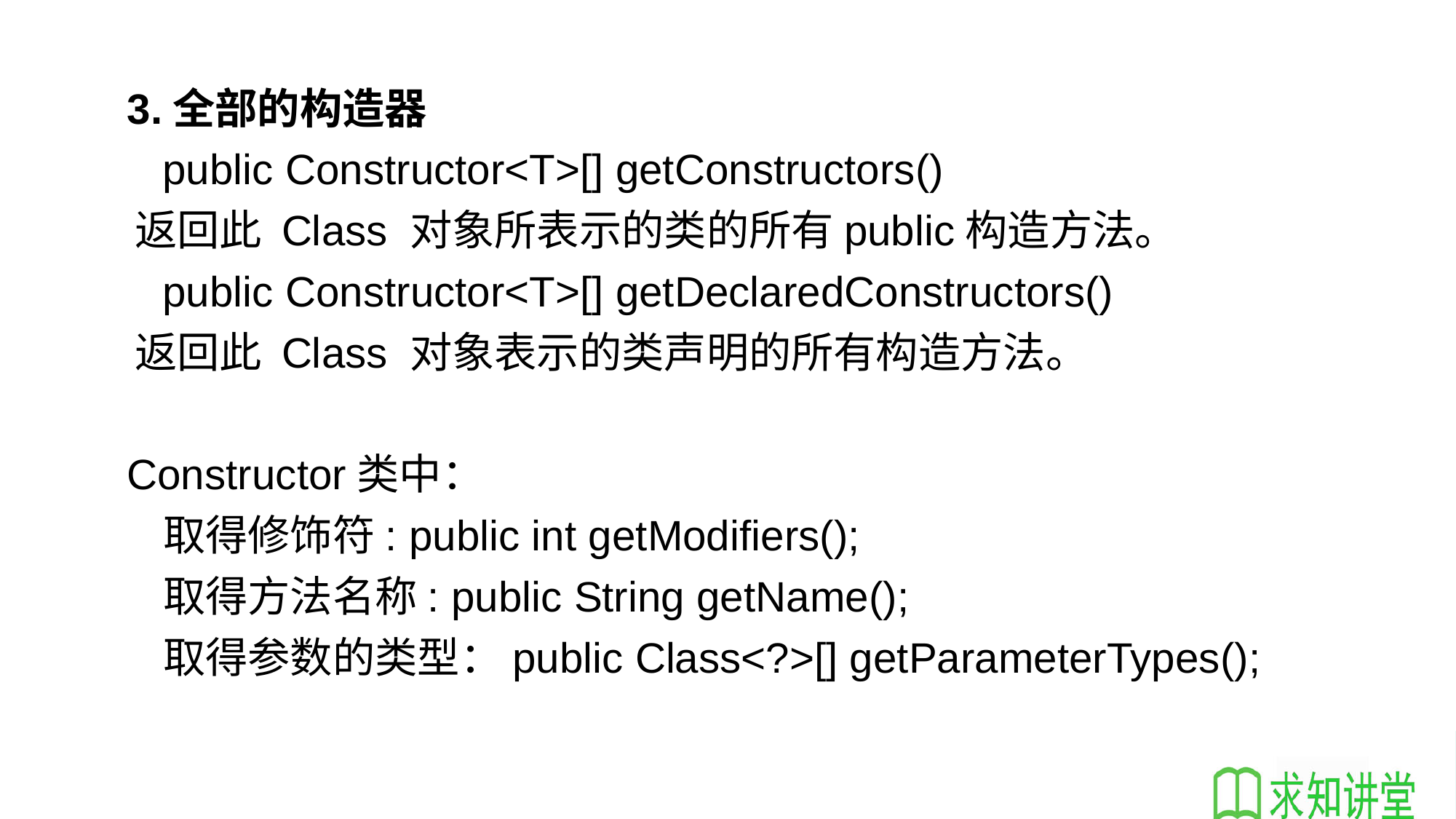

3.全部的构造器
    public Constructor<T>[] getConstructors()
 返回此 Class 对象所表示的类的所有public构造方法。
    public Constructor<T>[] getDeclaredConstructors()
 返回此 Class 对象表示的类声明的所有构造方法。

 Constructor类中：
    取得修饰符: public int getModifiers();
    取得方法名称: public String getName();
    取得参数的类型：public Class<?>[] getParameterTypes();